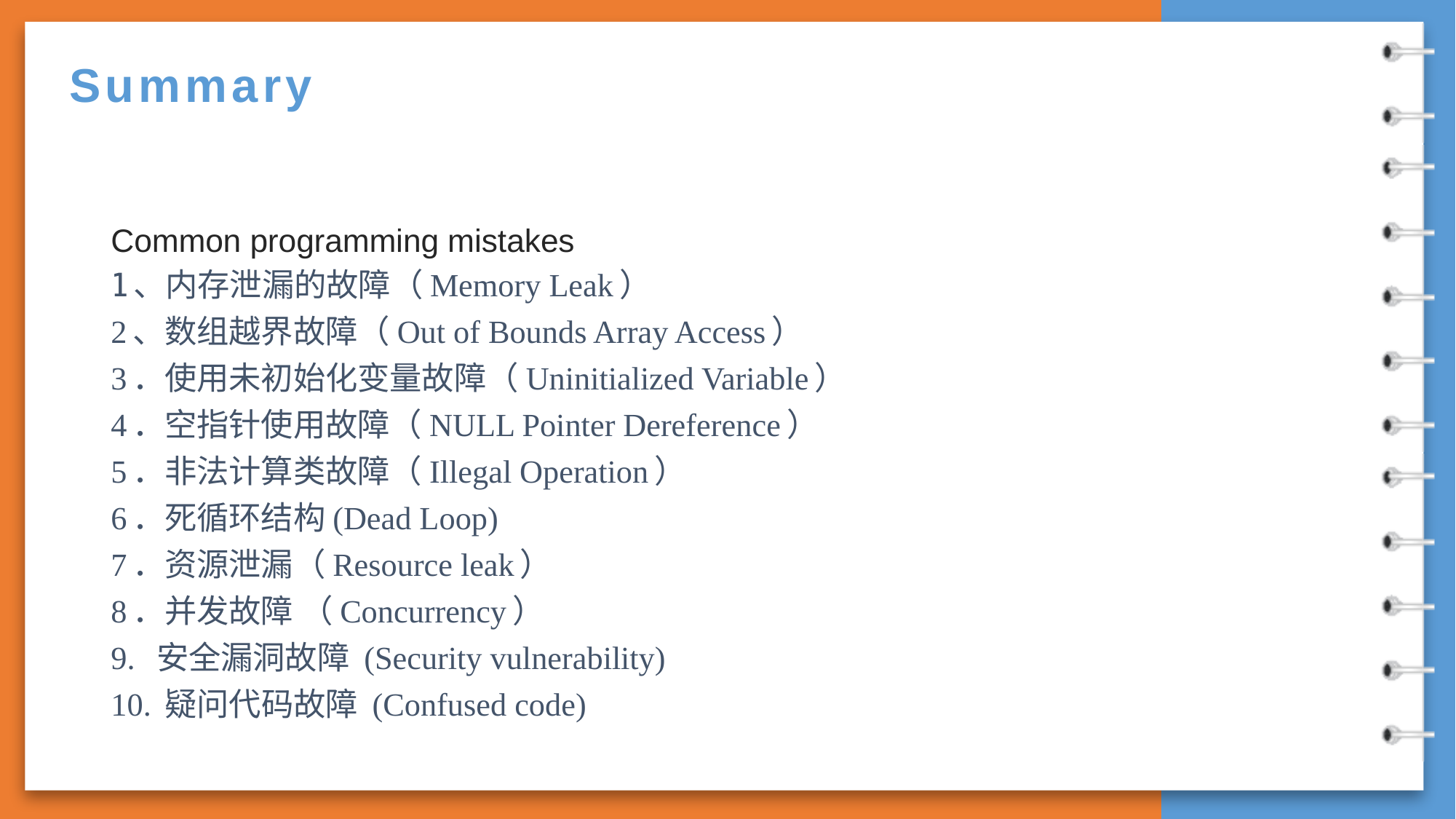

Summary
Common programming mistakes
1、内存泄漏的故障（Memory Leak）
2、数组越界故障（Out of Bounds Array Access）
3．使用未初始化变量故障（Uninitialized Variable）
4．空指针使用故障（NULL Pointer Dereference）
5．非法计算类故障（Illegal Operation）
6．死循环结构(Dead Loop)
7．资源泄漏（Resource leak）
8．并发故障 （Concurrency）
9.  安全漏洞故障 (Security vulnerability)
10. 疑问代码故障 (Confused code)